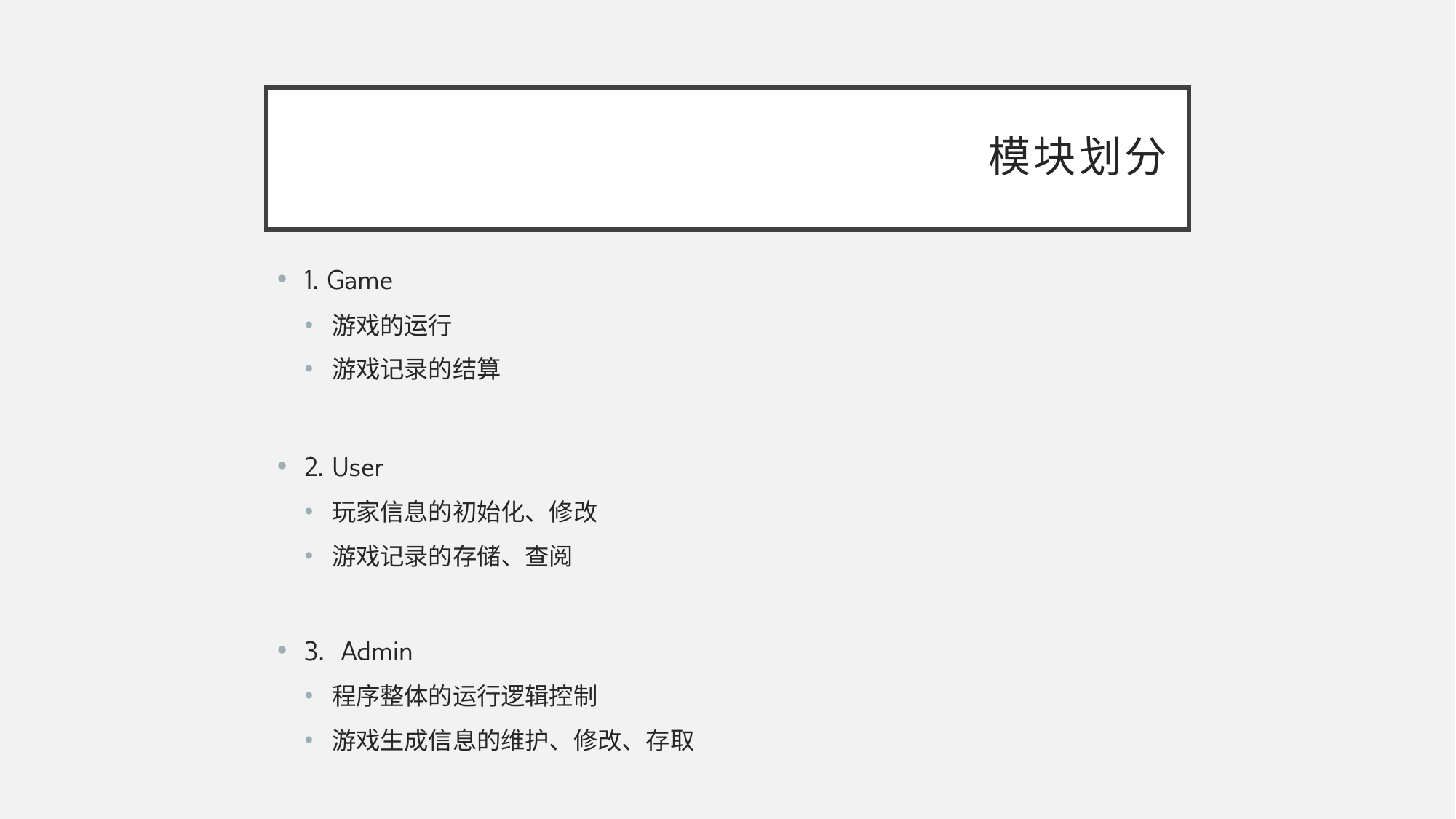

# 模块划分
1. Game
游戏的运行
游戏记录的结算

2. User
玩家信息的初始化、修改
游戏记录的存储、查阅

3.  Admin
程序整体的运行逻辑控制
游戏生成信息的维护、修改、存取